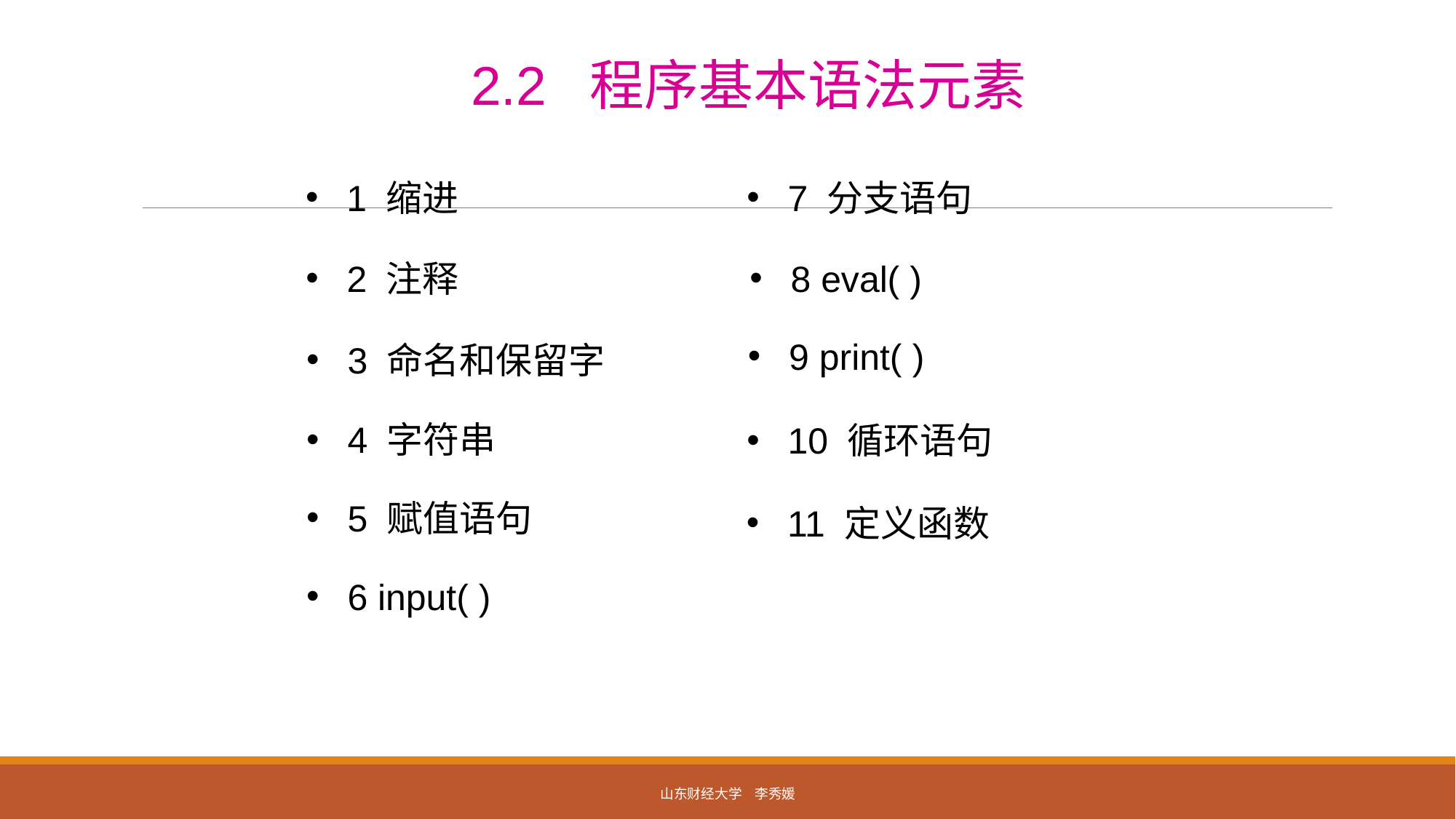

2.2  程序基本语法元素
7 分支语句
1 缩进
2 注释
8 eval( )
9 print( )
3 命名和保留字
4 字符串
10 循环语句
5 赋值语句
11 定义函数
6 input( )
山东财经大学   李秀媛